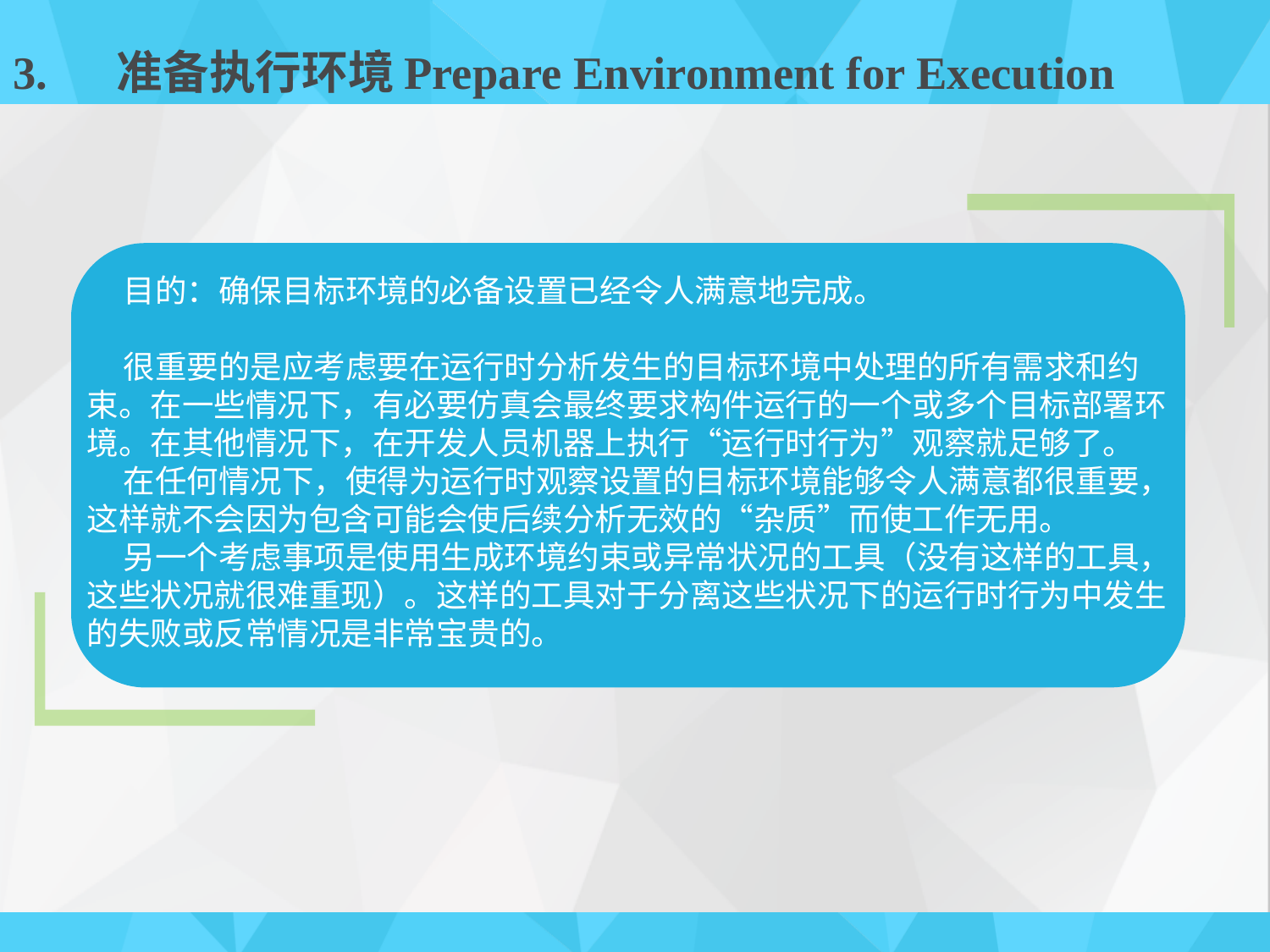

# 3.	准备执行环境Prepare Environment for Execution

    目的：确保目标环境的必备设置已经令人满意地完成。

    很重要的是应考虑要在运行时分析发生的目标环境中处理的所有需求和约束。在一些情况下，有必要仿真会最终要求构件运行的一个或多个目标部署环境。在其他情况下，在开发人员机器上执行“运行时行为”观察就足够了。
    在任何情况下，使得为运行时观察设置的目标环境能够令人满意都很重要，这样就不会因为包含可能会使后续分析无效的“杂质”而使工作无用。
    另一个考虑事项是使用生成环境约束或异常状况的工具（没有这样的工具，这些状况就很难重现）。这样的工具对于分离这些状况下的运行时行为中发生的失败或反常情况是非常宝贵的。